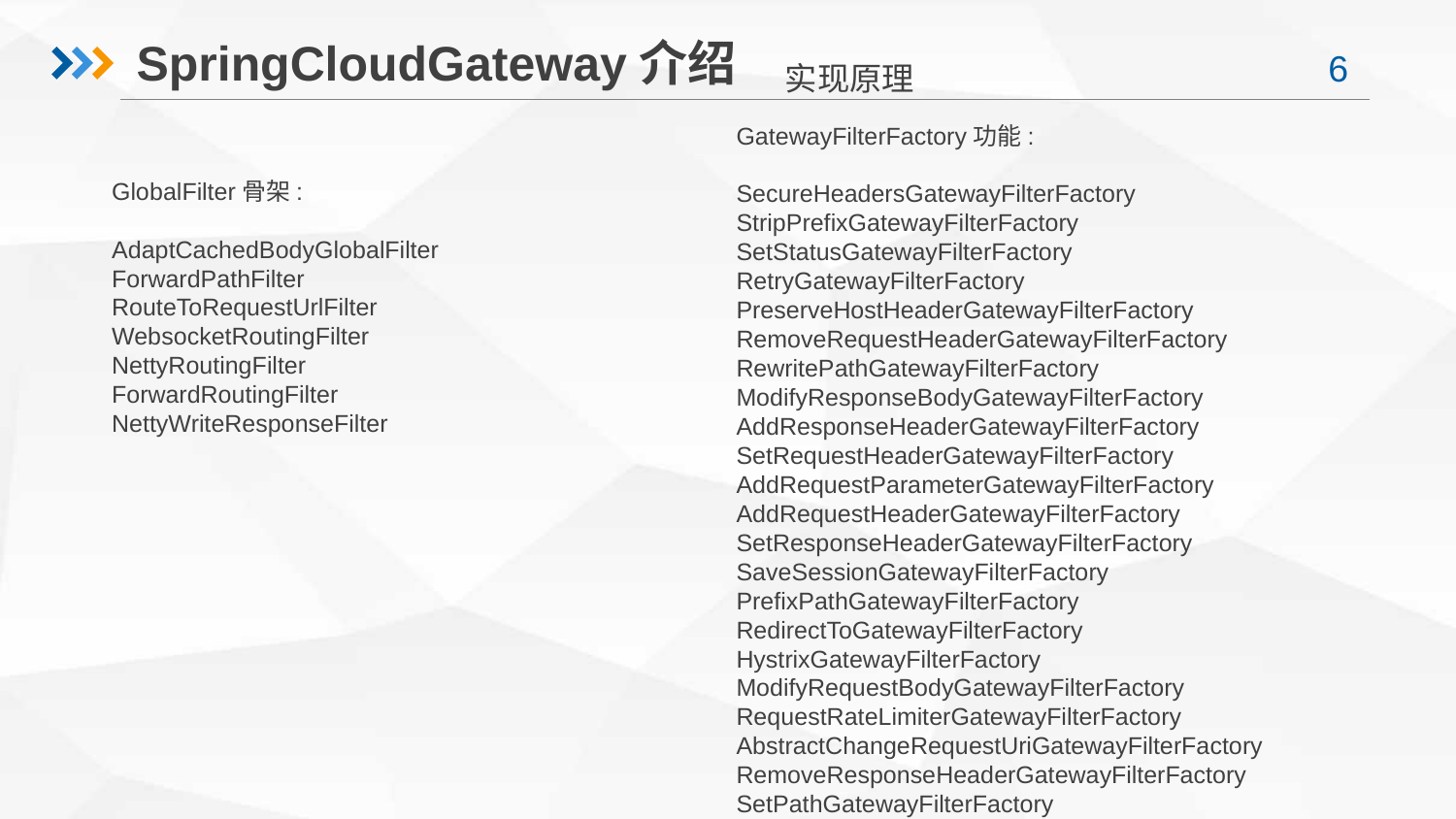

SpringCloudGateway介绍

实现原理
GatewayFilterFactory功能:

SecureHeadersGatewayFilterFactory
StripPrefixGatewayFilterFactory
SetStatusGatewayFilterFactory
RetryGatewayFilterFactory
PreserveHostHeaderGatewayFilterFactory
RemoveRequestHeaderGatewayFilterFactory
RewritePathGatewayFilterFactory
ModifyResponseBodyGatewayFilterFactory
AddResponseHeaderGatewayFilterFactory
SetRequestHeaderGatewayFilterFactory
AddRequestParameterGatewayFilterFactory
AddRequestHeaderGatewayFilterFactory
SetResponseHeaderGatewayFilterFactory
SaveSessionGatewayFilterFactory
PrefixPathGatewayFilterFactory
RedirectToGatewayFilterFactory
HystrixGatewayFilterFactory
ModifyRequestBodyGatewayFilterFactory
RequestRateLimiterGatewayFilterFactory
AbstractChangeRequestUriGatewayFilterFactory
RemoveResponseHeaderGatewayFilterFactory
SetPathGatewayFilterFactory
GlobalFilter骨架:

AdaptCachedBodyGlobalFilter
ForwardPathFilter
RouteToRequestUrlFilter
WebsocketRoutingFilter
NettyRoutingFilter
ForwardRoutingFilter
NettyWriteResponseFilter